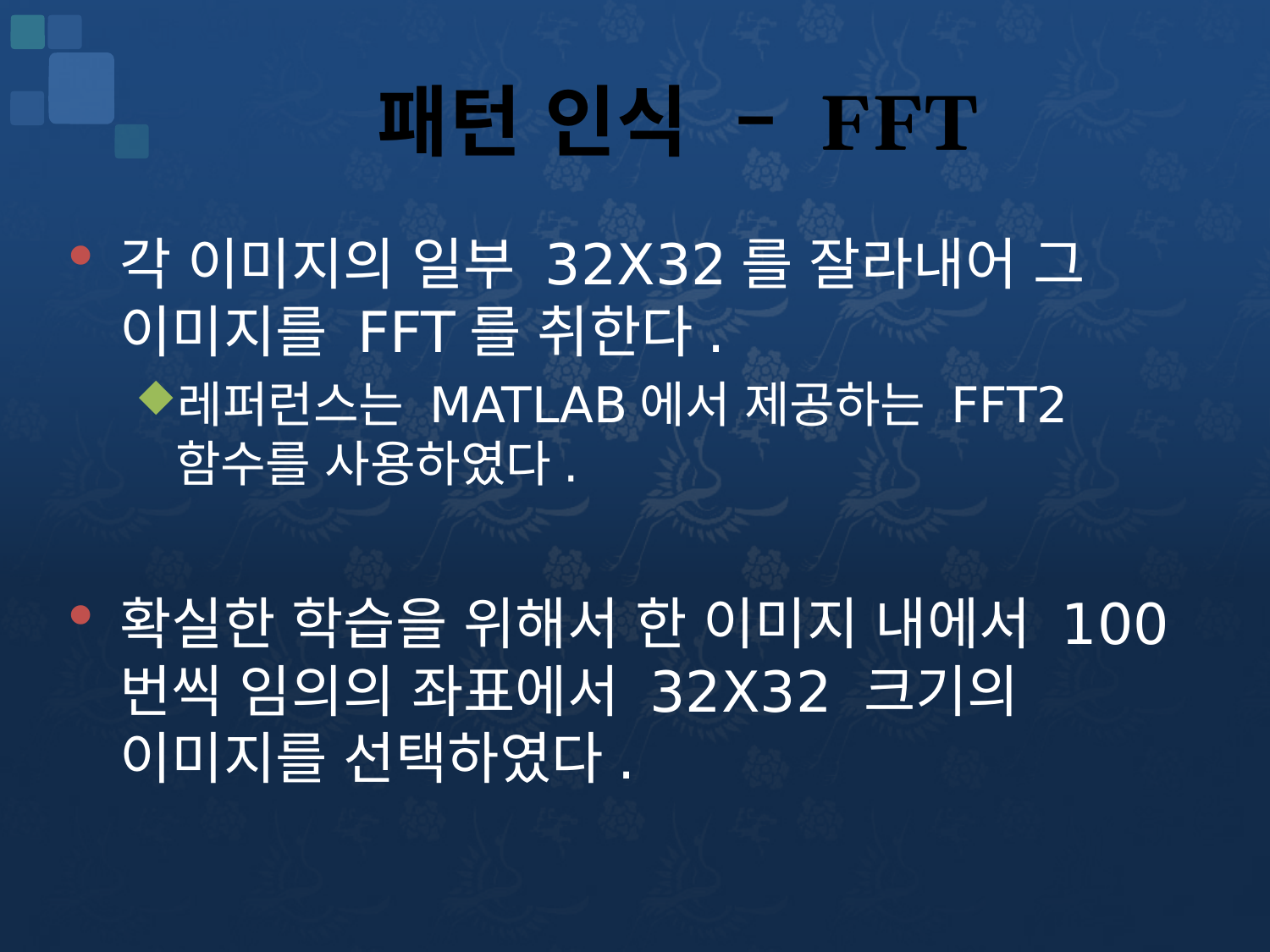

# 패턴 인식  – FFT
각 이미지의 일부 32X32를 잘라내어 그 이미지를 FFT를 취한다.
레퍼런스는 MATLAB에서 제공하는 FFT2함수를 사용하였다.

확실한 학습을 위해서 한 이미지 내에서 100번씩 임의의 좌표에서 32X32 크기의 이미지를 선택하였다.